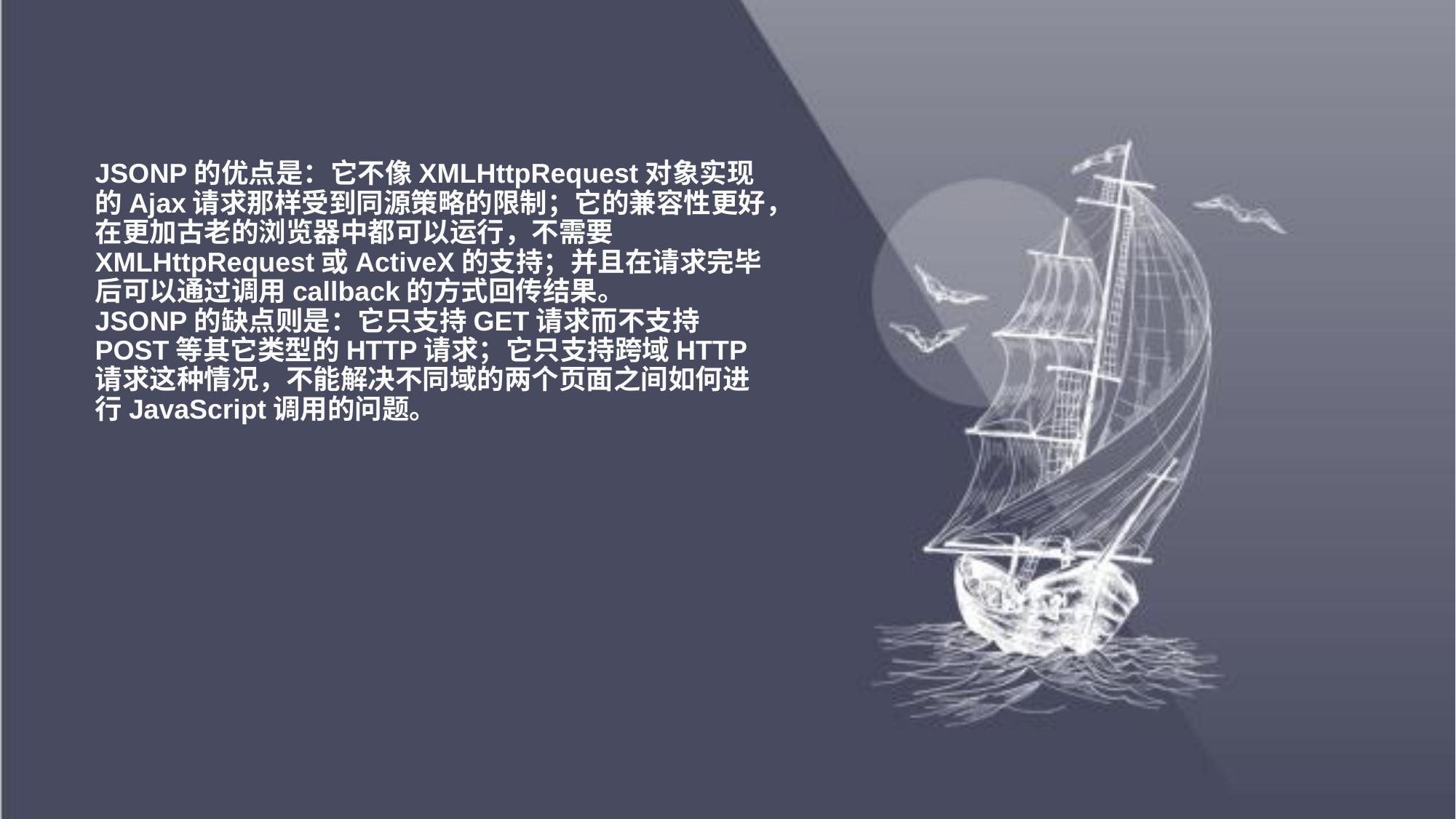

# JSONP的优点是：它不像XMLHttpRequest对象实现的Ajax请求那样受到同源策略的限制；它的兼容性更好，在更加古老的浏览器中都可以运行，不需要XMLHttpRequest或ActiveX的支持；并且在请求完毕后可以通过调用callback的方式回传结果。 JSONP的缺点则是：它只支持GET请求而不支持POST等其它类型的HTTP请求；它只支持跨域HTTP请求这种情况，不能解决不同域的两个页面之间如何进行JavaScript调用的问题。